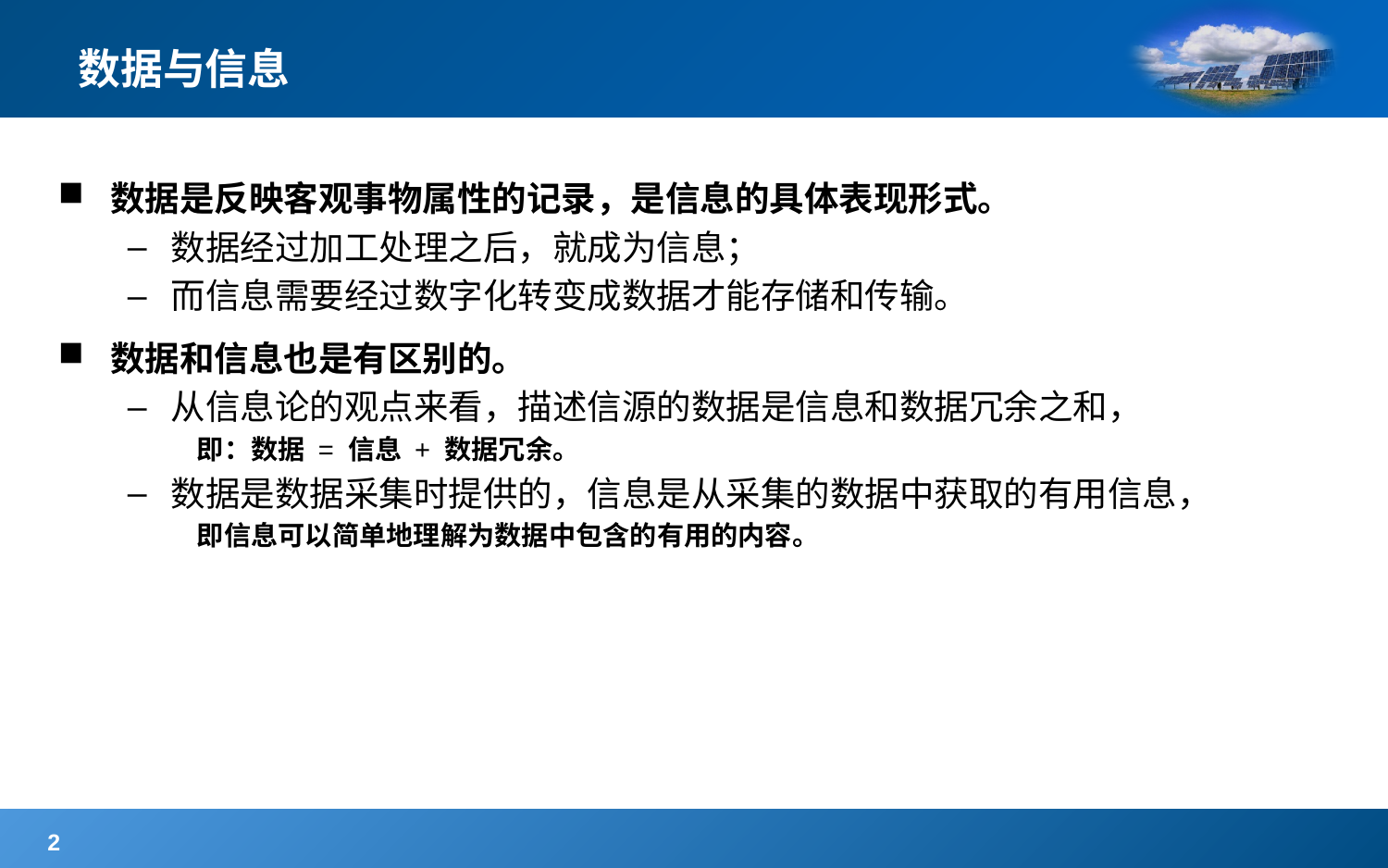

# 数据与信息
数据是反映客观事物属性的记录，是信息的具体表现形式。
数据经过加工处理之后，就成为信息；
而信息需要经过数字化转变成数据才能存储和传输。
数据和信息也是有区别的。
从信息论的观点来看，描述信源的数据是信息和数据冗余之和，
即：数据 = 信息 + 数据冗余。
数据是数据采集时提供的，信息是从采集的数据中获取的有用信息，
即信息可以简单地理解为数据中包含的有用的内容。